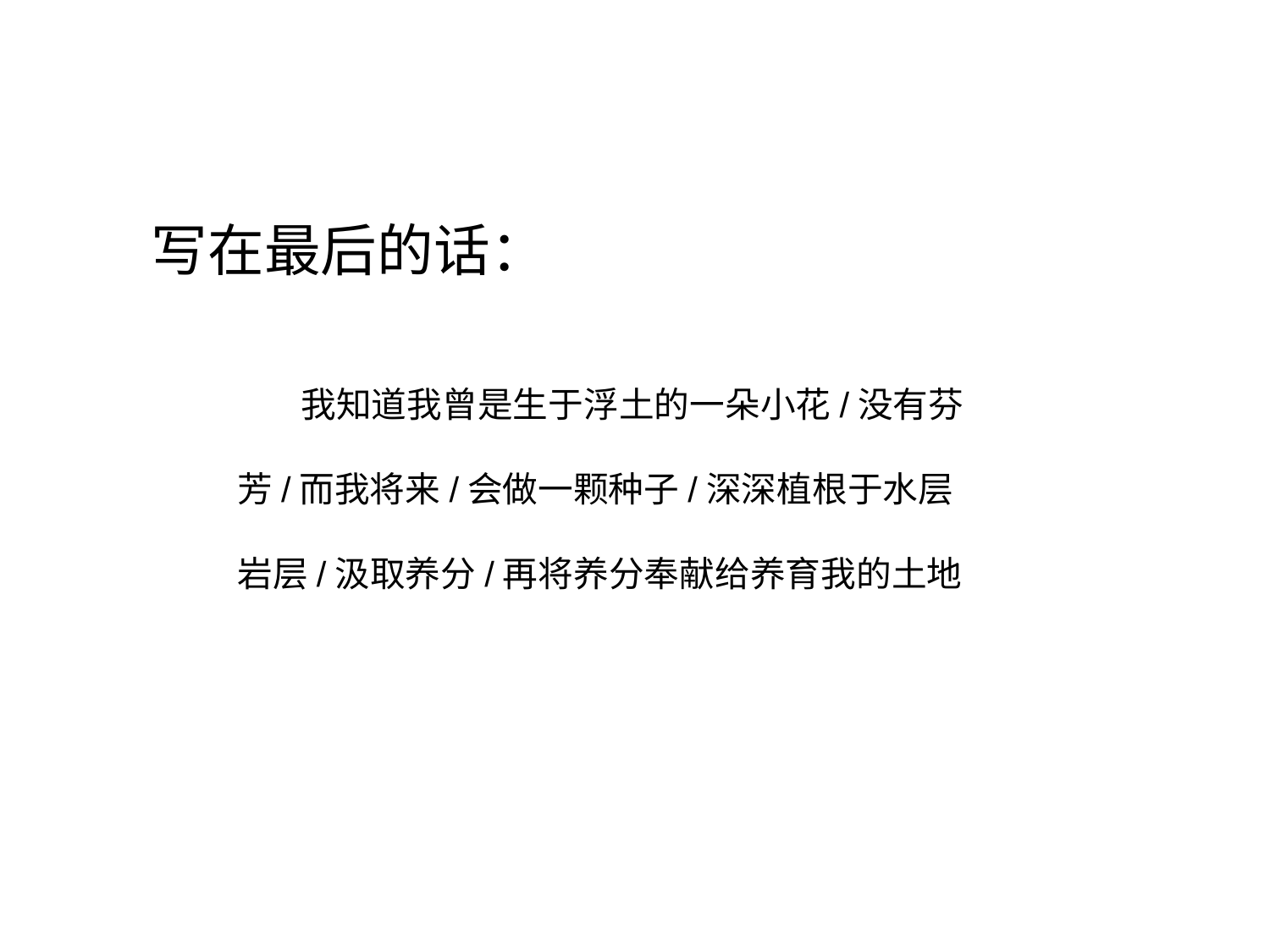

写在最后的话：

我知道我曾是生于浮土的一朵小花/没有芬芳/而我将来/会做一颗种子/深深植根于水层岩层/汲取养分/再将养分奉献给养育我的土地